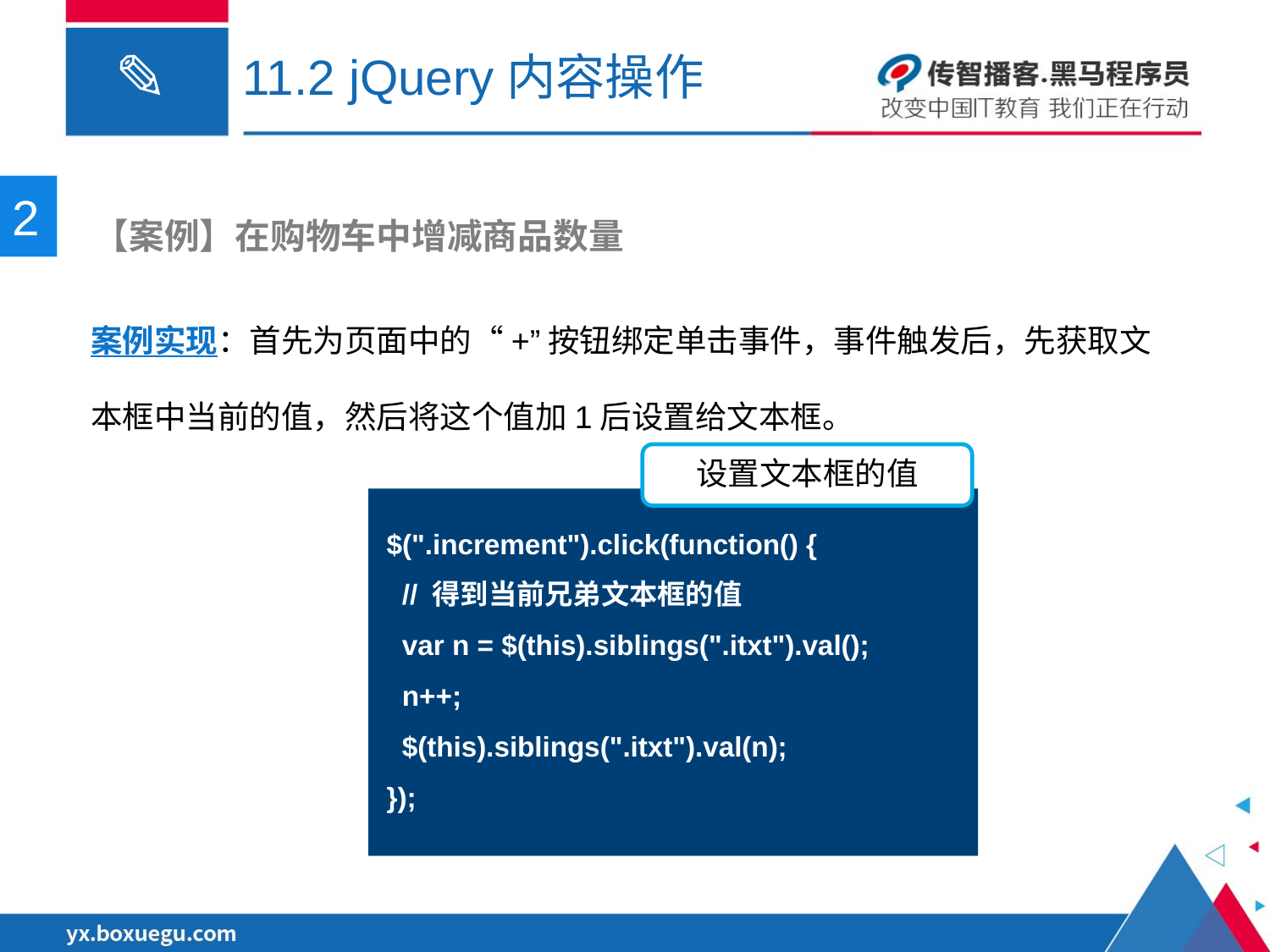

# 11.2 jQuery内容操作

2
  【案例】在购物车中增减商品数量
案例实现：首先为页面中的“+”按钮绑定单击事件，事件触发后，先获取文本框中当前的值，然后将这个值加1后设置给文本框。
设置文本框的值

$(".increment").click(function() {
  // 得到当前兄弟文本框的值
  var n = $(this).siblings(".itxt").val();
  n++;
  $(this).siblings(".itxt").val(n);
});